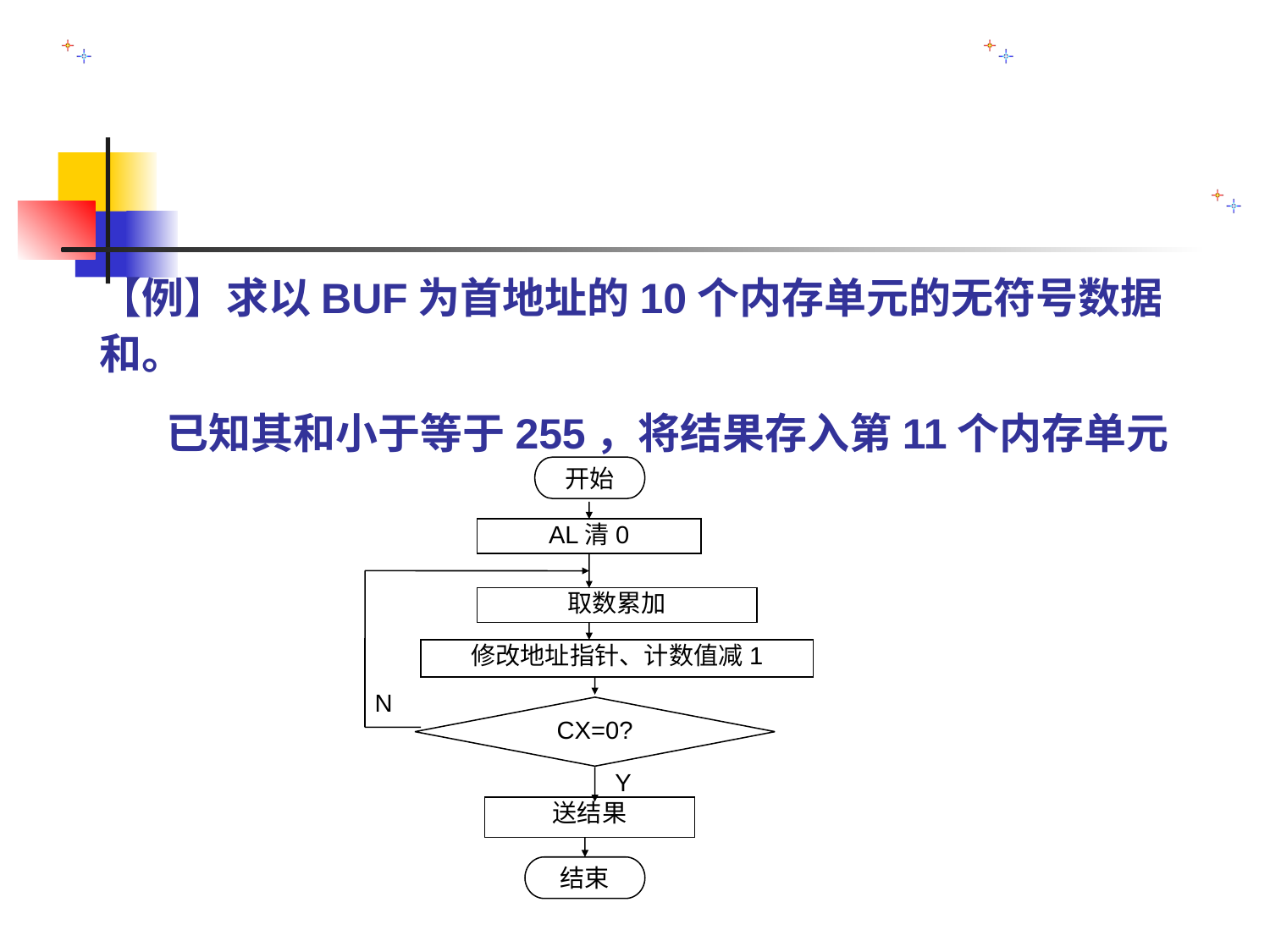

#
【例】求以BUF为首地址的10个内存单元的无符号数据和。
      已知其和小于等于255，将结果存入第11个内存单元
开始

AL清0

取数累加

修改地址指针、计数值减1

N
CX=0?

Y
送结果

结束
109